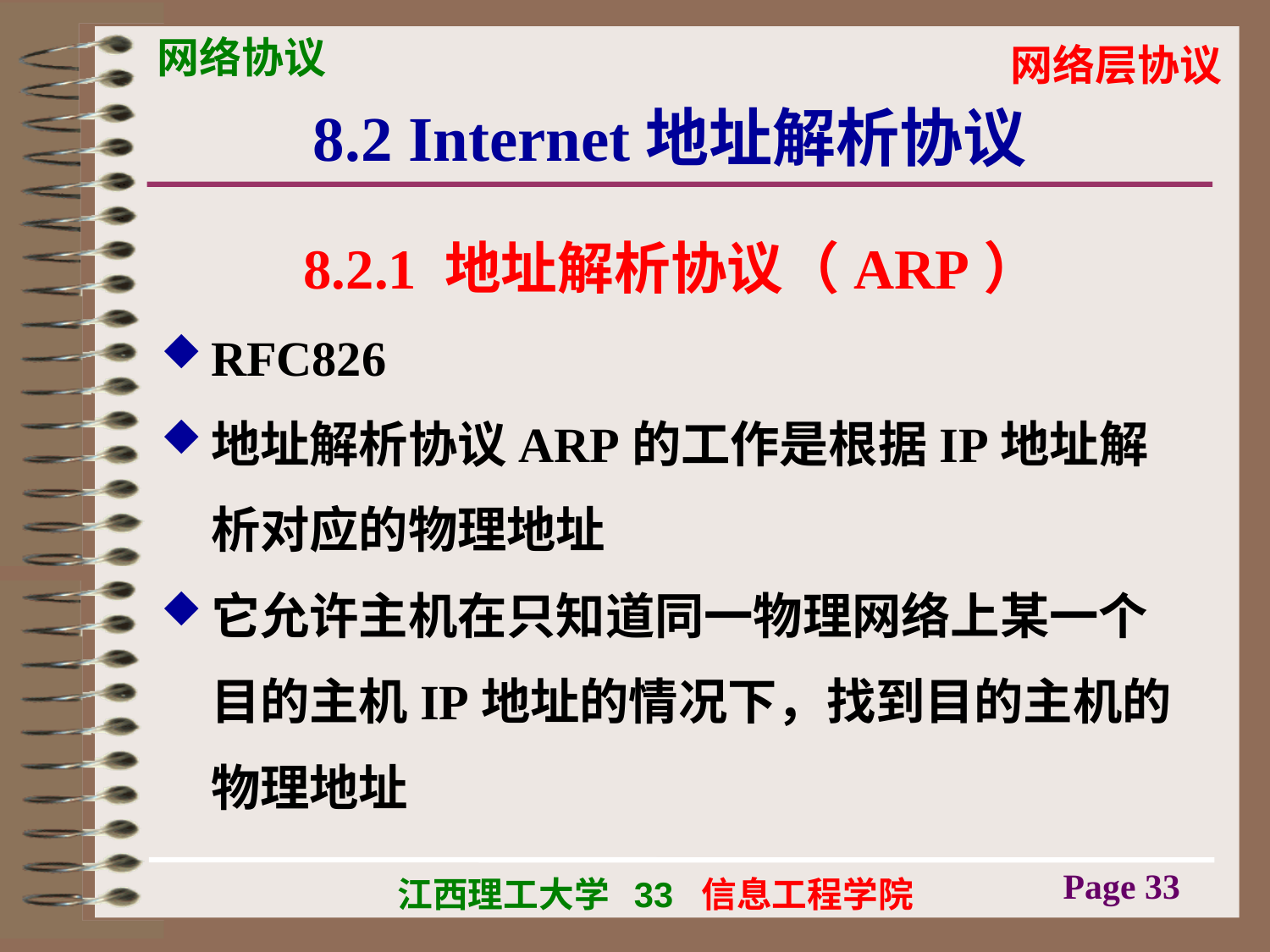

# 8.2 Internet地址解析协议
8.2.1 地址解析协议（ARP）
RFC826
地址解析协议ARP的工作是根据IP地址解析对应的物理地址
它允许主机在只知道同一物理网络上某一个目的主机IP地址的情况下，找到目的主机的物理地址
Page 33